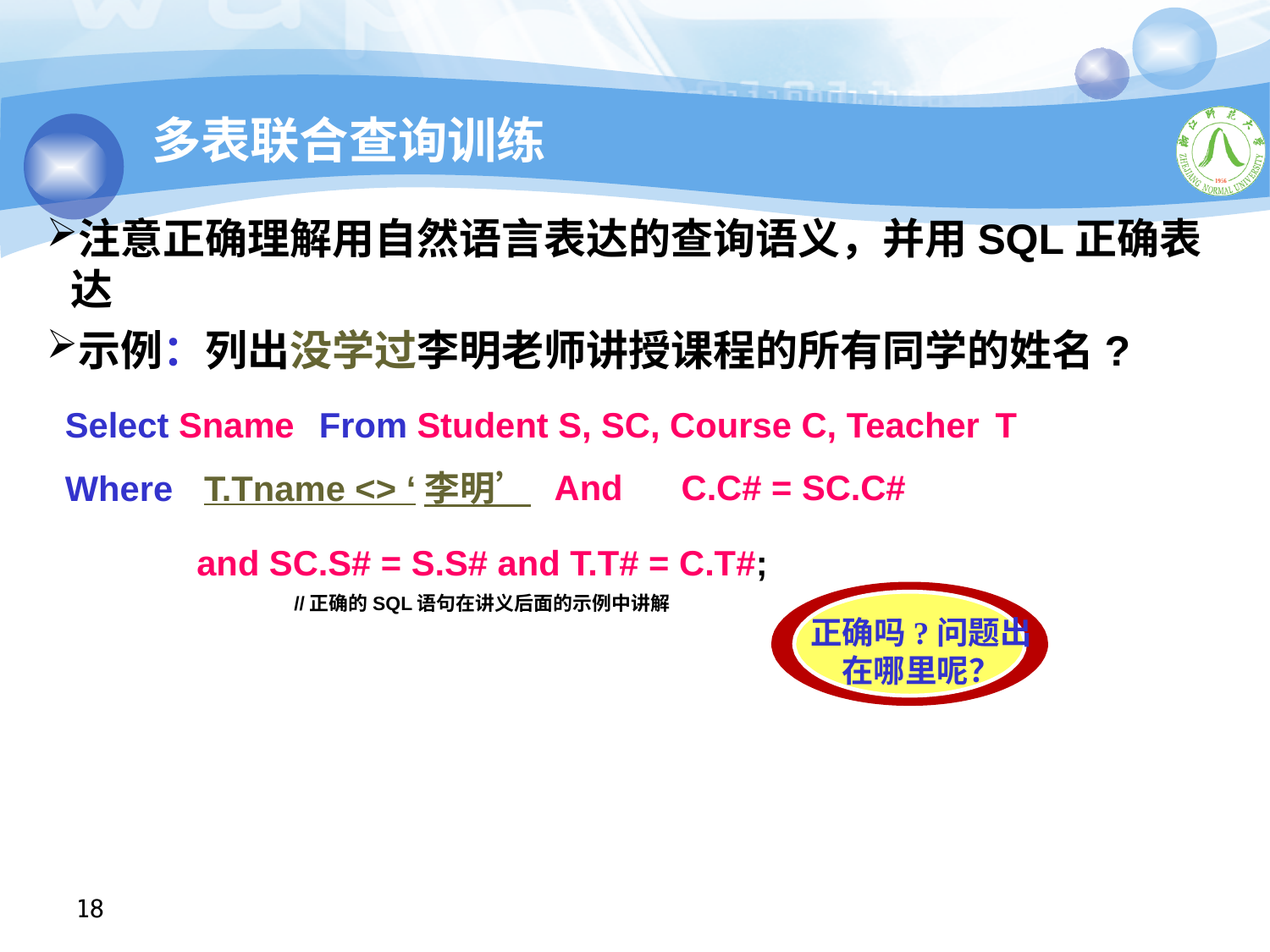

多表联合查询训练
注意正确理解用自然语言表达的查询语义，并用SQL正确表达
示例：列出没学过李明老师讲授课程的所有同学的姓名?
Select Sname 	From Student S, SC, Course C, Teacher T
Where
And 	C.C# = SC.C#
T.Tname <> ‘李明’
and SC.S# = S.S# and T.T# = C.T#;
//正确的SQL语句在讲义后面的示例中讲解

正确吗?问题出 在哪里呢？

18